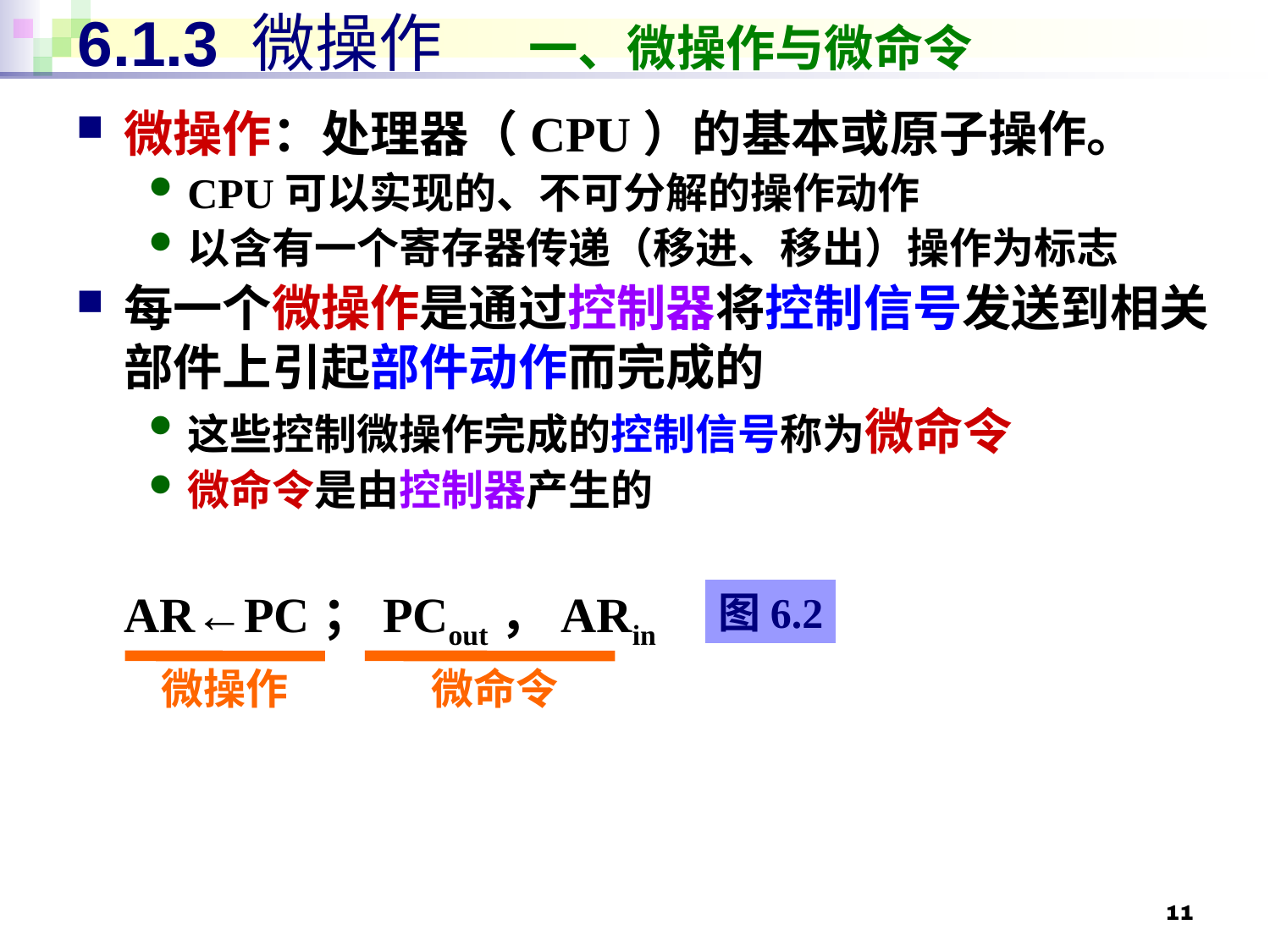

# 6.1.3 微操作      一、微操作与微命令
微操作：处理器（CPU）的基本或原子操作。
CPU可以实现的、不可分解的操作动作
以含有一个寄存器传递（移进、移出）操作为标志
每一个微操作是通过控制器将控制信号发送到相关部件上引起部件动作而完成的
这些控制微操作完成的控制信号称为微命令
微命令是由控制器产生的

	AR←PC；PCout，ARin
图6.2
微操作

微命令
11